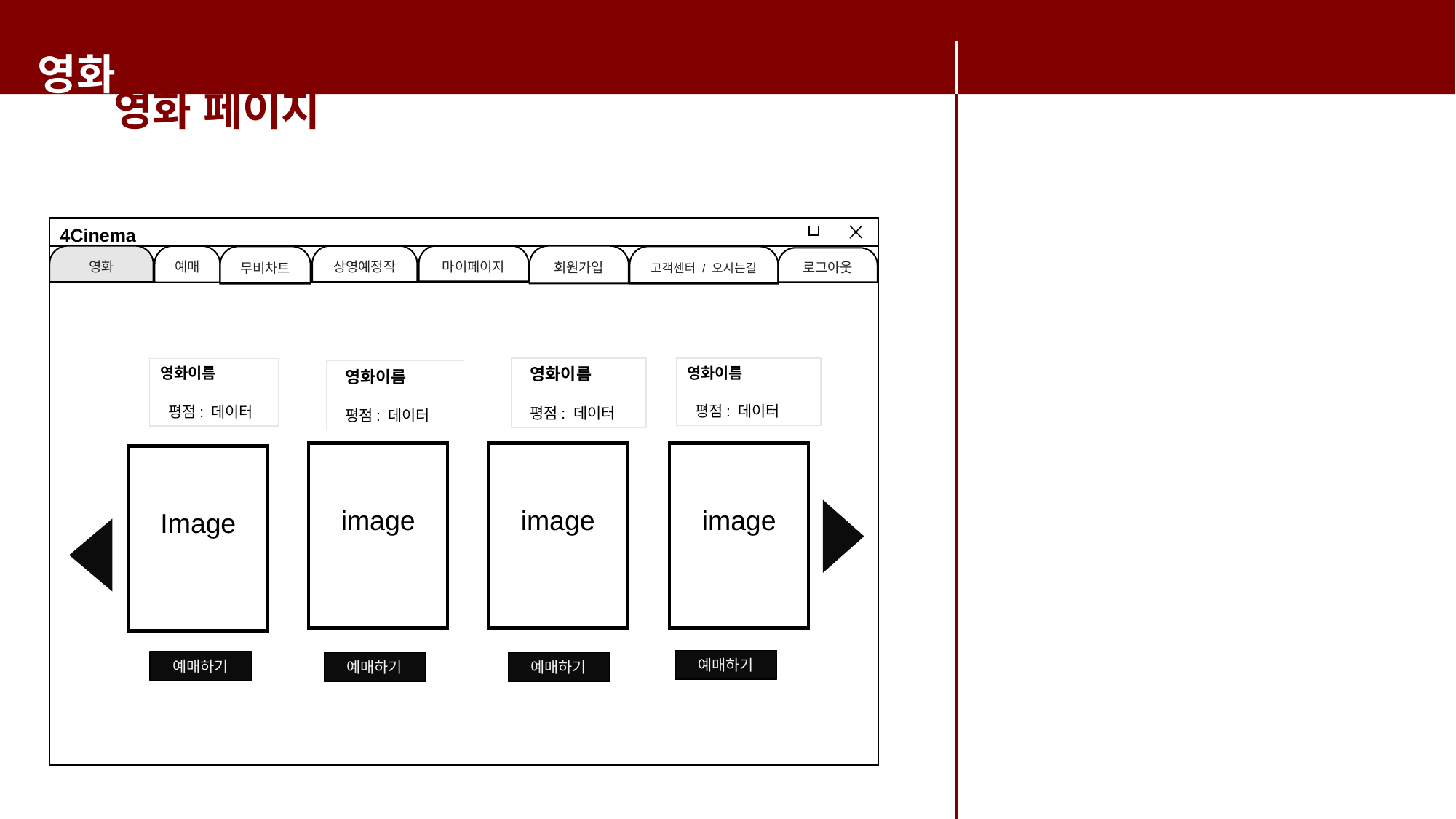

영화
영화 페이지
4Cinema

마이페이지
영화
상영예정작
회원가입
예매
무비차트
고객센터 / 오시는길
로그아웃
영화이름

 평점: 데이터
 영화이름

 평점: 데이터
영화이름

 평점: 데이터
 영화이름

 평점: 데이터
image

image

image

Image

  예매하기
  예매하기
  예매하기
  예매하기